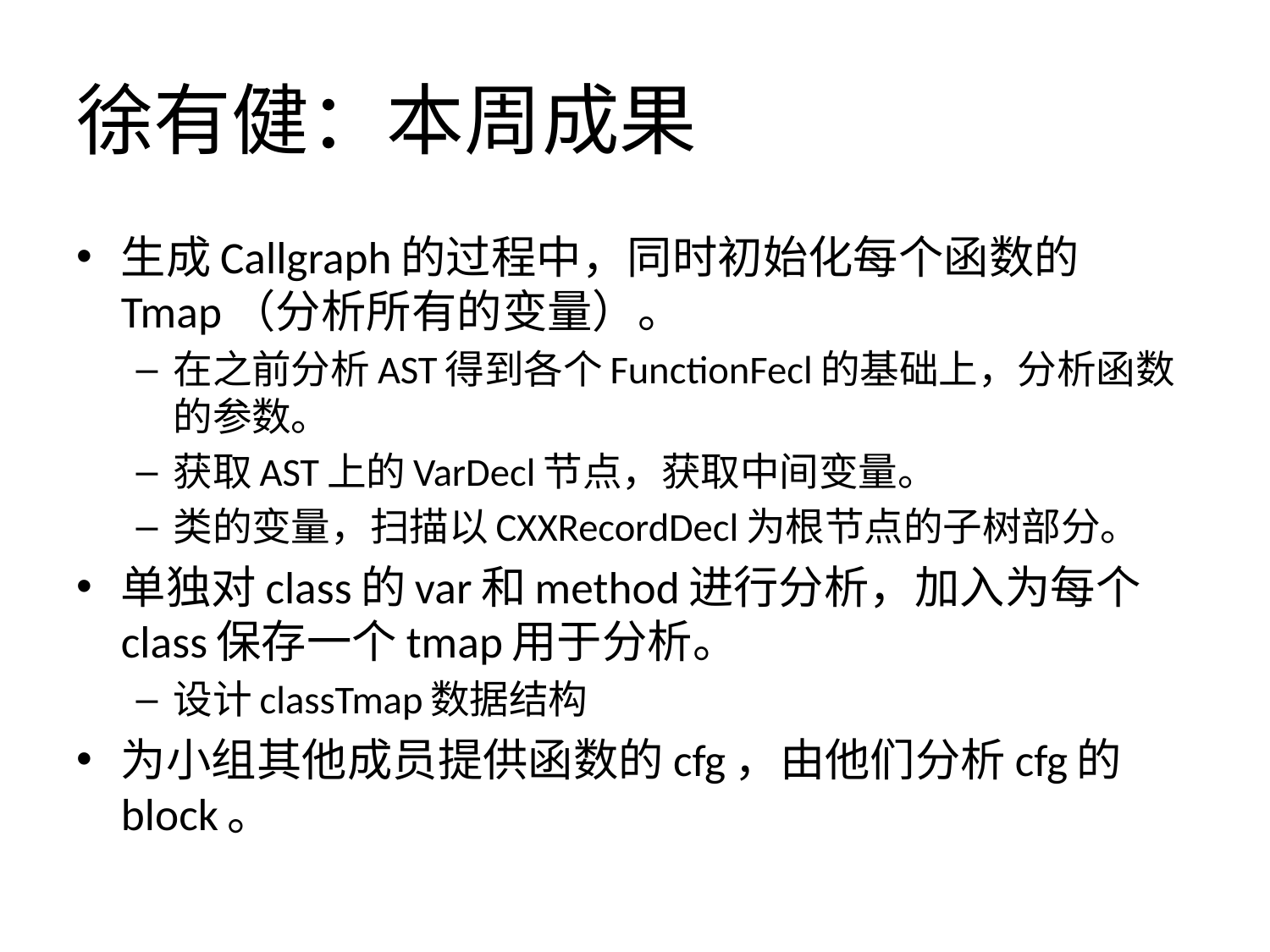

# 徐有健：本周成果
生成Callgraph的过程中，同时初始化每个函数的Tmap（分析所有的变量）。
在之前分析AST得到各个FunctionFecl的基础上，分析函数的参数。
获取AST上的VarDecl节点，获取中间变量。
类的变量，扫描以CXXRecordDecl为根节点的子树部分。
单独对class的var和method进行分析，加入为每个class保存一个tmap用于分析。
设计classTmap数据结构
为小组其他成员提供函数的cfg，由他们分析cfg的block。